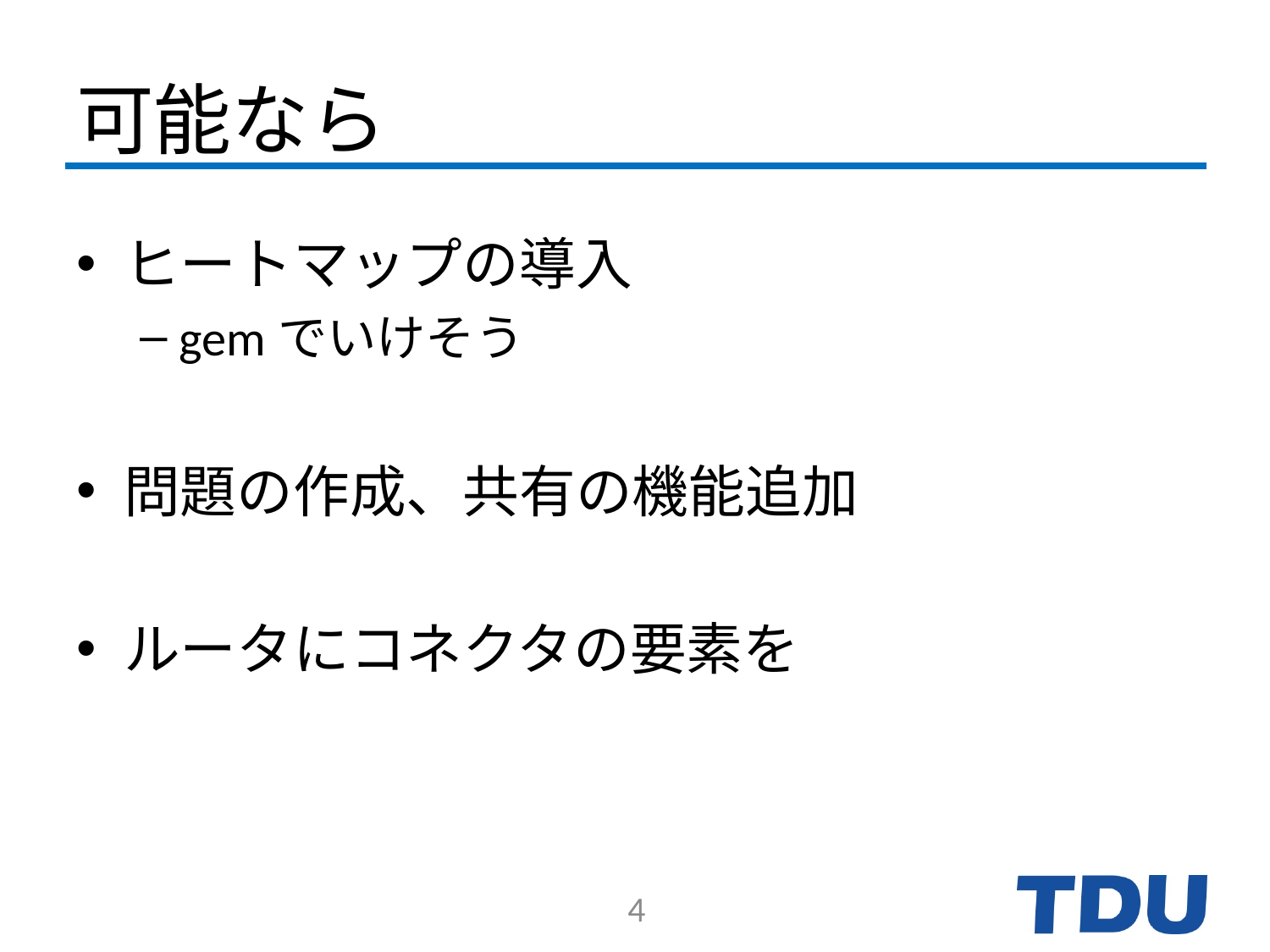

# 可能なら
ヒートマップの導入
gemでいけそう

問題の作成、共有の機能追加

ルータにコネクタの要素を

4